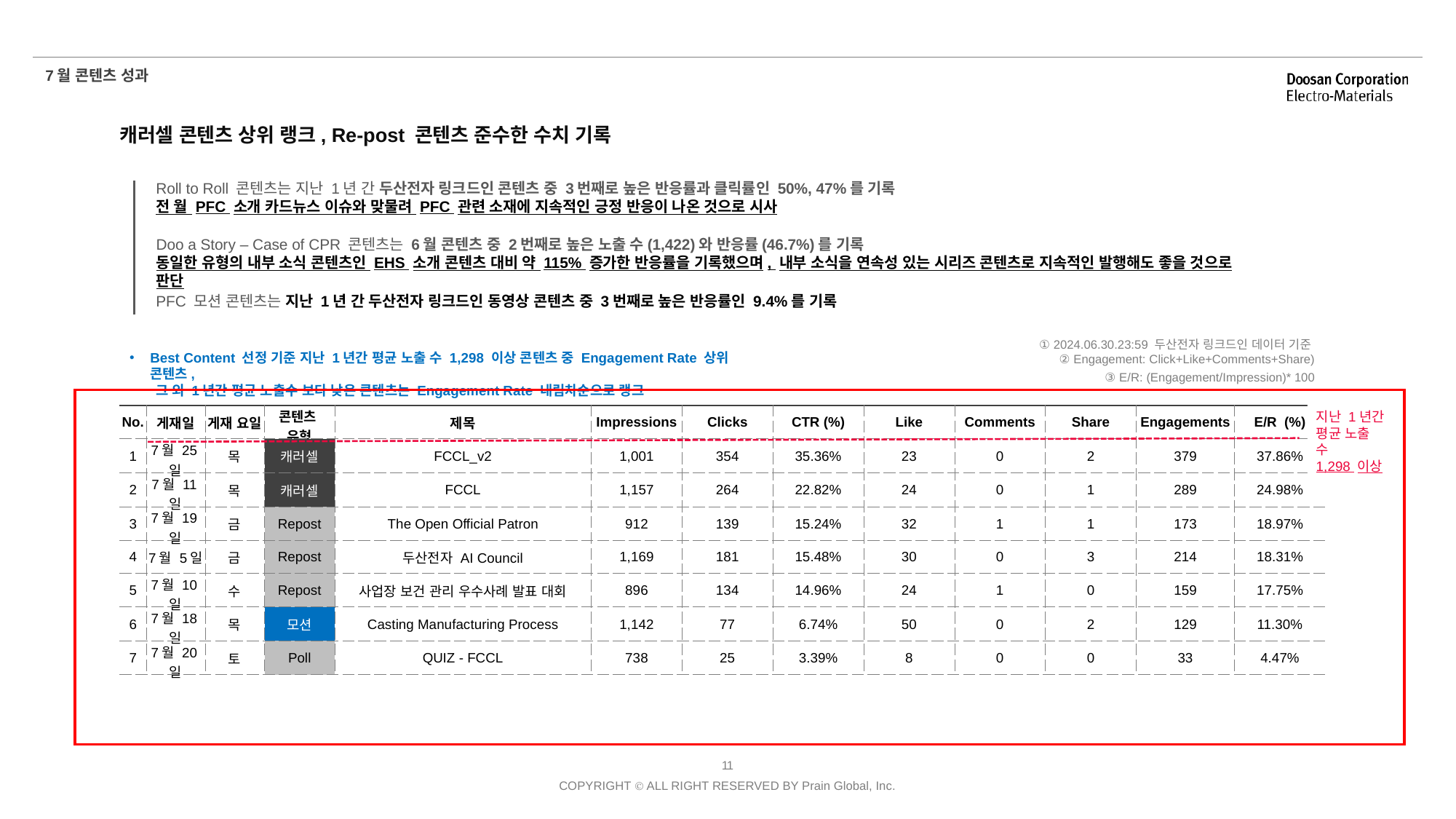

7월 콘텐츠 성과
캐러셀 콘텐츠 상위 랭크, Re-post 콘텐츠 준수한 수치 기록
Roll to Roll 콘텐츠는 지난 1년 간 두산전자 링크드인 콘텐츠 중 3번째로 높은 반응률과 클릭률인 50%, 47%를 기록
전 월 PFC 소개 카드뉴스 이슈와 맞물려 PFC 관련 소재에 지속적인 긍정 반응이 나온 것으로 시사
Doo a Story – Case of CPR 콘텐츠는 6월 콘텐츠 중 2번째로 높은 노출 수(1,422)와 반응률(46.7%)를 기록
동일한 유형의 내부 소식 콘텐츠인 EHS 소개 콘텐츠 대비 약 115% 증가한 반응률을 기록했으며, 내부 소식을 연속성 있는 시리즈 콘텐츠로 지속적인 발행해도 좋을 것으로 판단
PFC 모션 콘텐츠는 지난 1년 간 두산전자 링크드인 동영상 콘텐츠 중 3번째로 높은 반응률인 9.4%를 기록
① 2024.06.30.23:59 두산전자 링크드인 데이터 기준
② Engagement: Click+Like+Comments+Share)
Best Content 선정 기준 지난 1년간 평균 노출 수 1,298 이상 콘텐츠 중 Engagement Rate 상위 콘텐츠,
      그 외 1년간 평균 노출수 보다 낮은 콘텐츠는 Engagement Rate 내림차순으로 랭크
③ E/R: (Engagement/Impression)* 100

지난 1년간
평균 노출 수
1,298 이상
| No. | 게재일 | 게재 요일 | 콘텐츠 유형 | 제목 | Impressions | Clicks | CTR (%) | Like | Comments | Share | Engagements | E/R (%) |
| --- | --- | --- | --- | --- | --- | --- | --- | --- | --- | --- | --- | --- |
| 1 | 7월 25일 | 목 | 캐러셀 | FCCL\_v2 | 1,001 | 354 | 35.36% | 23 | 0 | 2 | 379 | 37.86% |
| 2 | 7월 11일 | 목 | 캐러셀 | FCCL | 1,157 | 264 | 22.82% | 24 | 0 | 1 | 289 | 24.98% |
| 3 | 7월 19일 | 금 | Repost | The Open Official Patron | 912 | 139 | 15.24% | 32 | 1 | 1 | 173 | 18.97% |
| 4 | 7월 5일 | 금 | Repost | 두산전자 AI Council | 1,169 | 181 | 15.48% | 30 | 0 | 3 | 214 | 18.31% |
| 5 | 7월 10일 | 수 | Repost | 사업장 보건 관리 우수사례 발표 대회 | 896 | 134 | 14.96% | 24 | 1 | 0 | 159 | 17.75% |
| 6 | 7월 18일 | 목 | 모션 | Casting Manufacturing Process | 1,142 | 77 | 6.74% | 50 | 0 | 2 | 129 | 11.30% |
| 7 | 7월 20일 | 토 | Poll | QUIZ - FCCL | 738 | 25 | 3.39% | 8 | 0 | 0 | 33 | 4.47% |